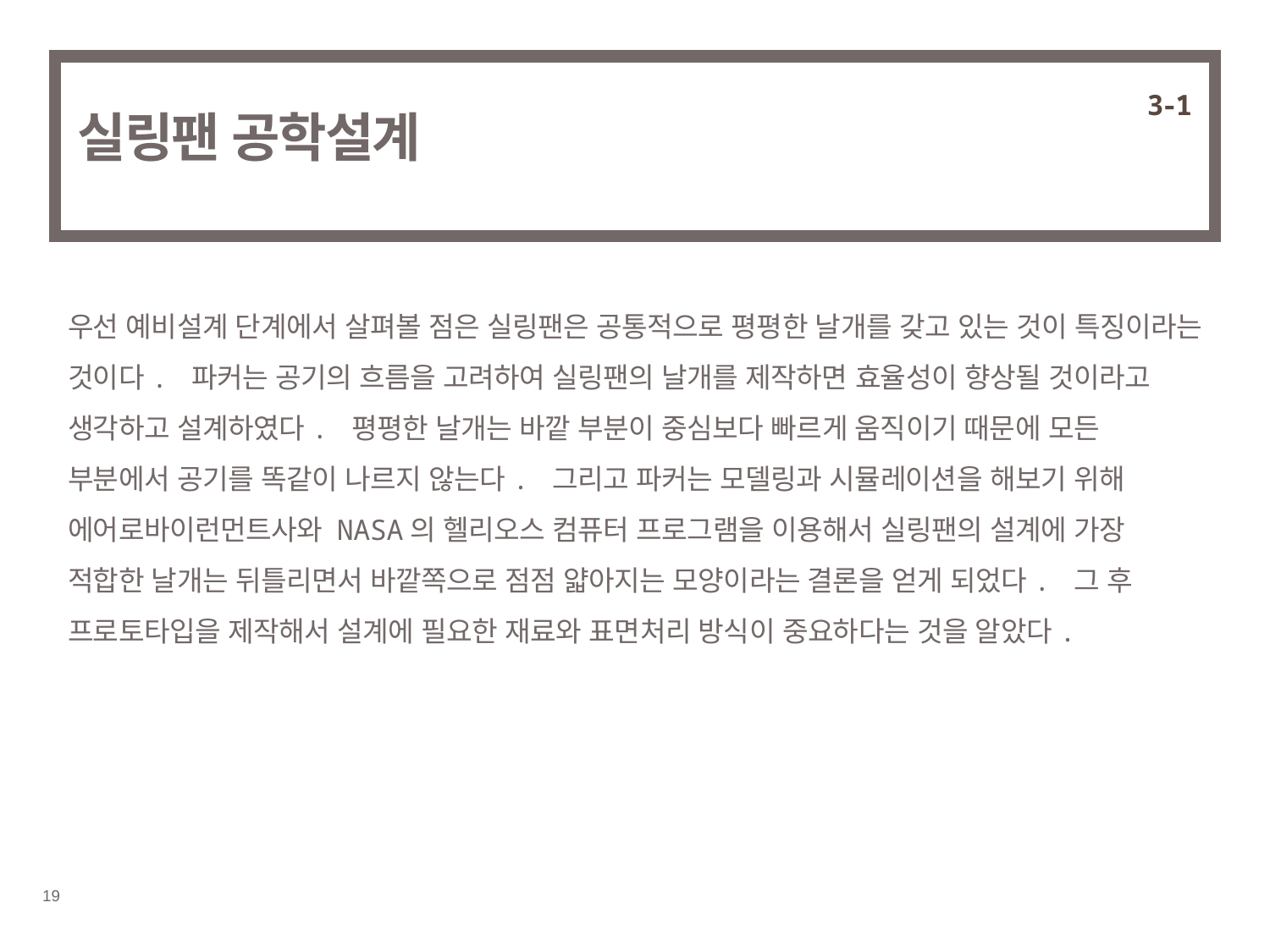

3-1

# 실링팬 공학설계
우선 예비설계 단계에서 살펴볼 점은 실링팬은 공통적으로 평평한 날개를 갖고 있는 것이 특징이라는 것이다. 파커는 공기의 흐름을 고려하여 실링팬의 날개를 제작하면 효율성이 향상될 것이라고 생각하고 설계하였다. 평평한 날개는 바깥 부분이 중심보다 빠르게 움직이기 때문에 모든 부분에서 공기를 똑같이 나르지 않는다. 그리고 파커는 모델링과 시뮬레이션을 해보기 위해 에어로바이런먼트사와 NASA의 헬리오스 컴퓨터 프로그램을 이용해서 실링팬의 설계에 가장 적합한 날개는 뒤틀리면서 바깥쪽으로 점점 얇아지는 모양이라는 결론을 얻게 되었다. 그 후 프로토타입을 제작해서 설계에 필요한 재료와 표면처리 방식이 중요하다는 것을 알았다.